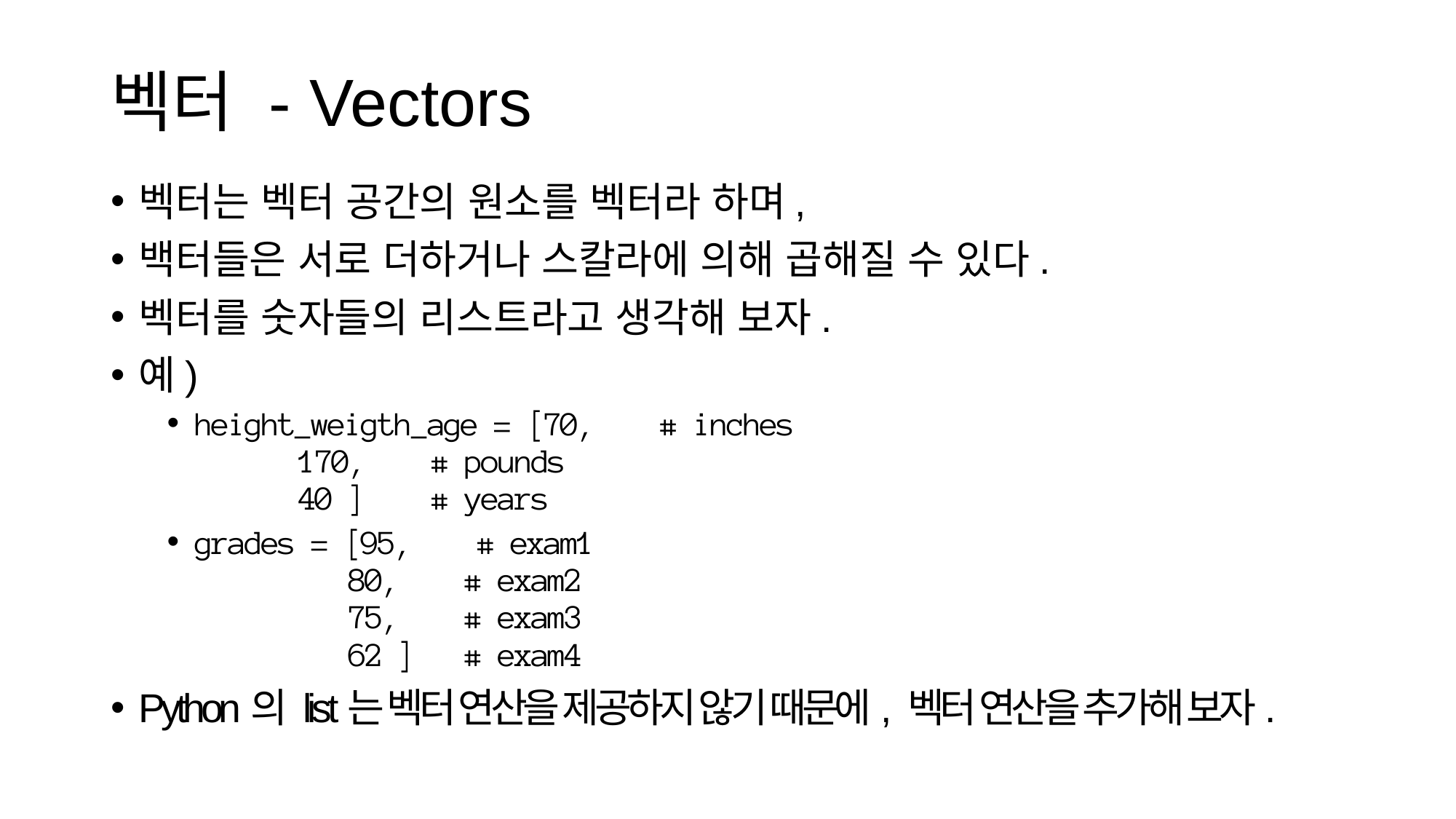

# 벡터 - Vectors
벡터는 벡터 공간의 원소를 벡터라 하며,
백터들은 서로 더하거나 스칼라에 의해 곱해질 수 있다.
벡터를 숫자들의 리스트라고 생각해 보자.
예)
height_weigth_age = [70,    # inches
				170,    # pounds
				40 ]    # years
grades = [95,    # exam1
		   80,    # exam2
		   75,    # exam3
		   62 ]   # exam4
Python의 list는 벡터 연산을 제공하지 않기 때문에, 벡터 연산을 추가해 보자.